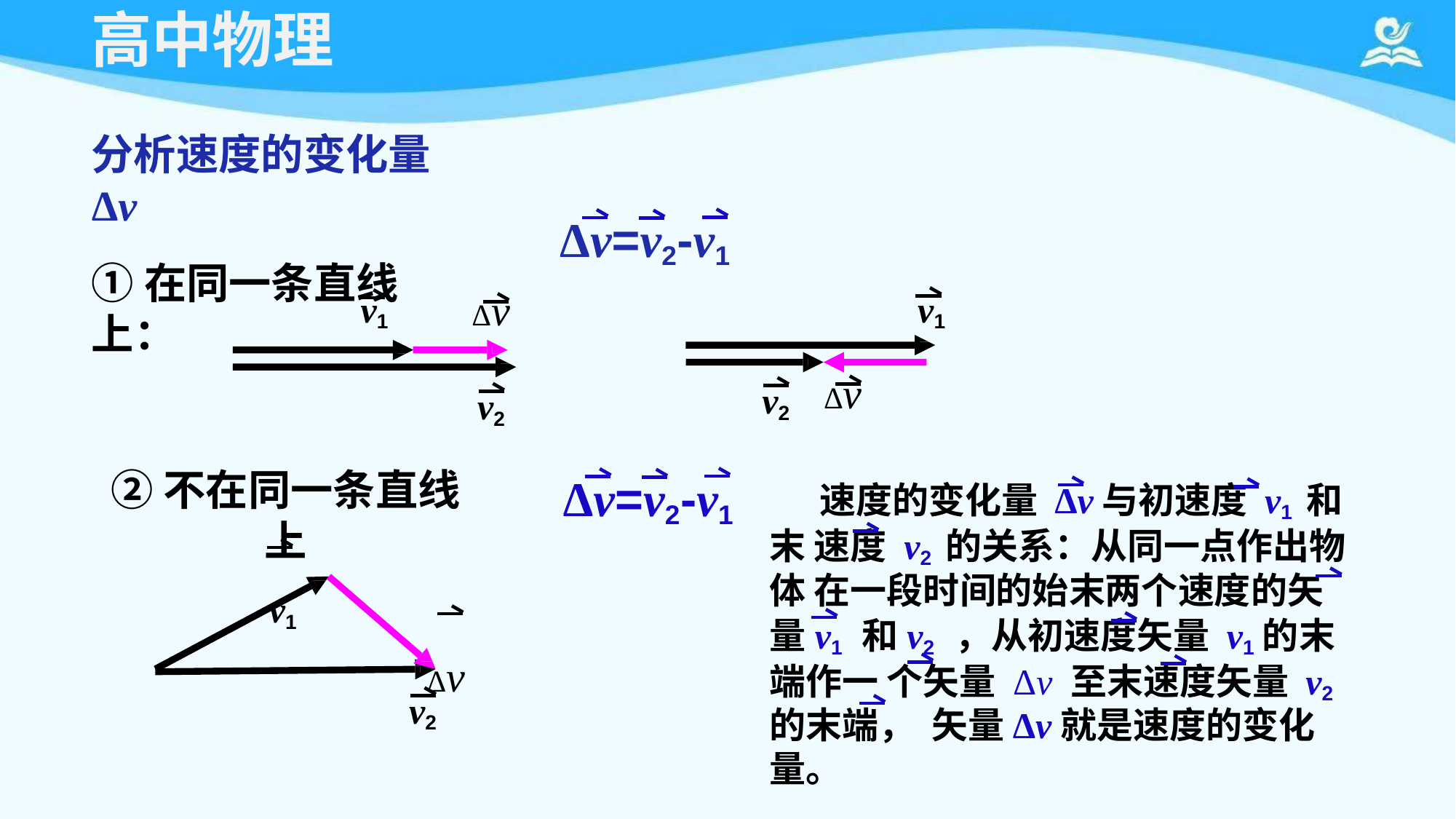

# 高中物理
分析速度的变化量Δv
①在同一条直线上：
Δv=v2-v1

Δv
v1
v1

Δv

v2

v2

②不在同一条直线上
v1
Δv
Δv=v2-v1

速度的变化量Δv与初速度 v1 和末 速度 v2 的关系：从同一点作出物体 在一段时间的始末两个速度的矢量v1  和v2 ，从初速度矢量 v1的末端作一 个矢量 Δv 至末速度矢量 v2 的末端，  矢量Δv就是速度的变化量。

v2